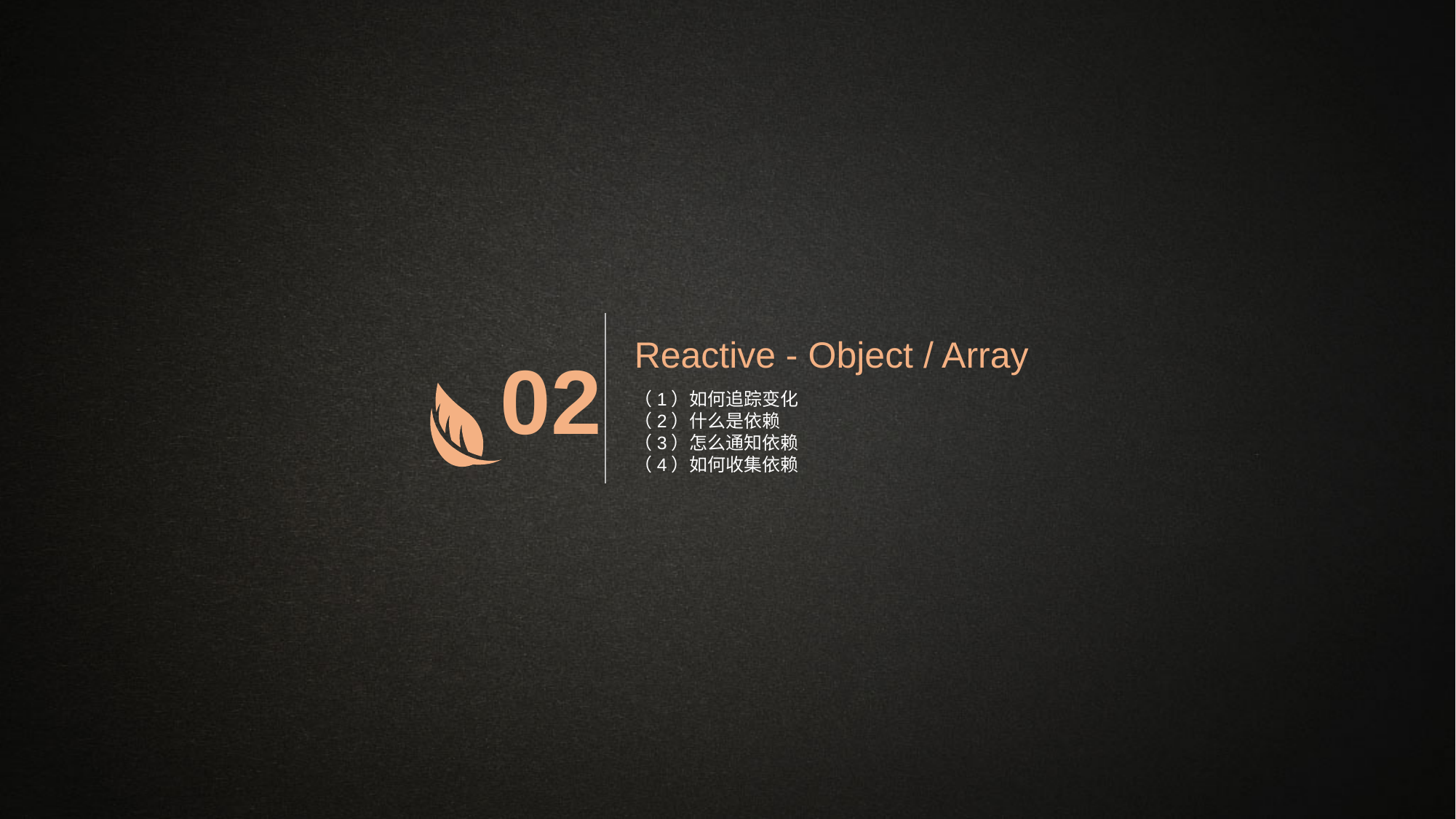

Reactive - Object / Array
02

（1）如何追踪变化
（2）什么是依赖
（3）怎么通知依赖
（4）如何收集依赖